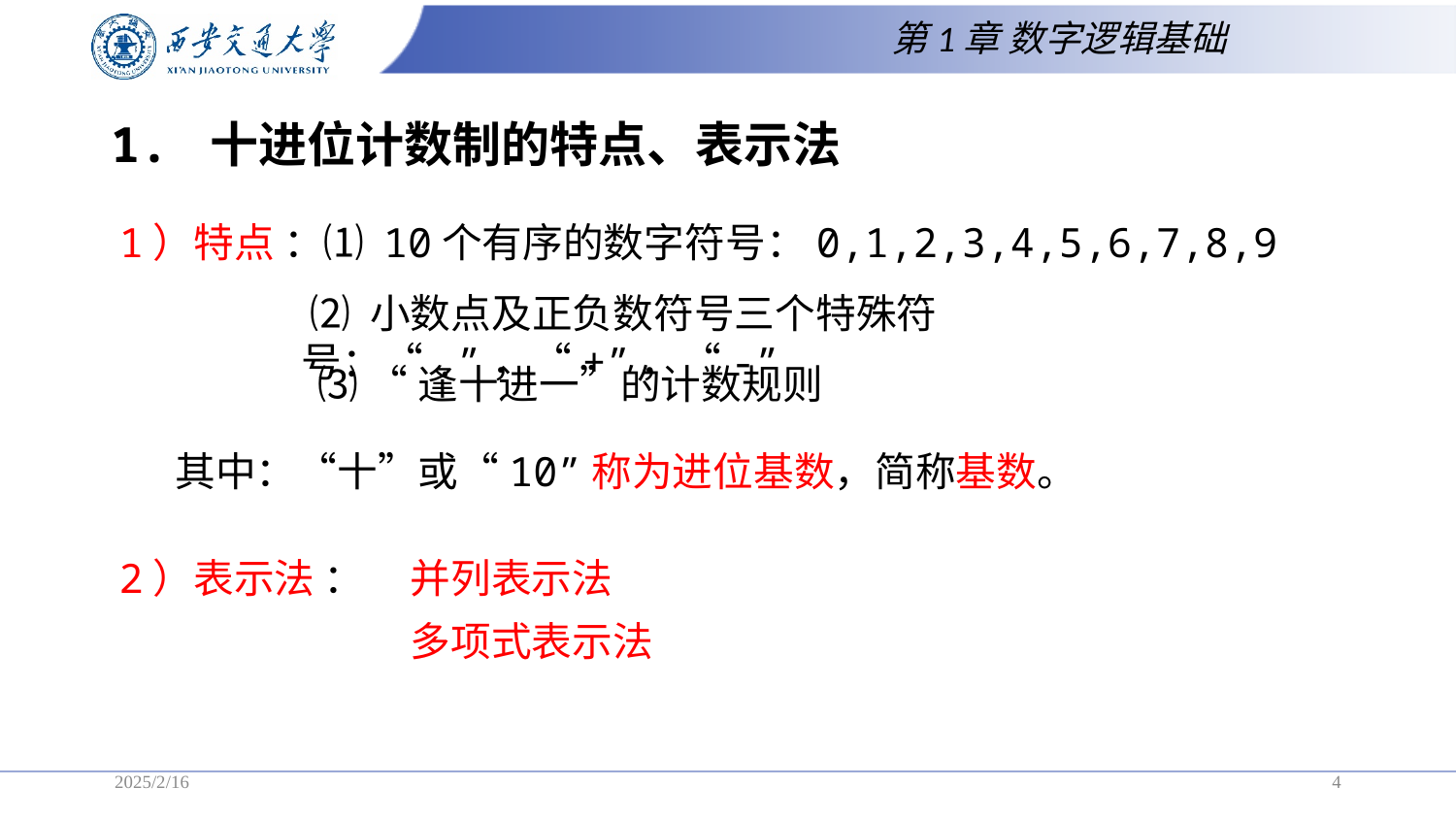

第1章 数字逻辑基础
# 1. 十进位计数制的特点、表示法
1）特点 ：⑴ 10个有序的数字符号：0,1,2,3,4,5,6,7,8,9
 ⑵ 小数点及正负数符号三个特殊符号：“.”，“+”，“-”
⑶ “逢十进一”的计数规则
其中：“十”或“10”称为进位基数，简称基数。

2）表示法 ：	并列表示法
	    	多项式表示法
2025/2/16
4